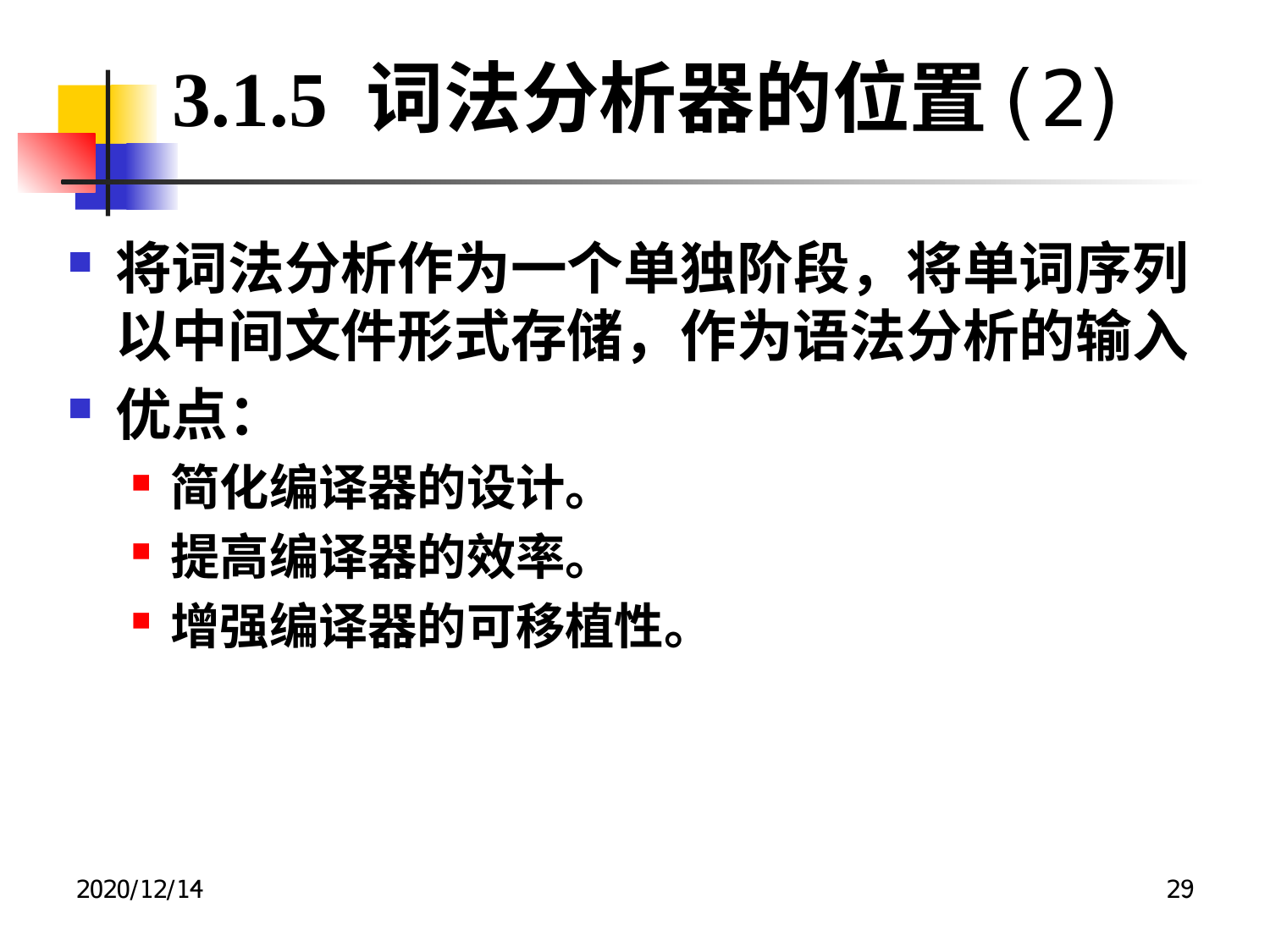

3.1.5 词法分析器的位置(2)
将词法分析作为一个单独阶段，将单词序列以中间文件形式存储，作为语法分析的输入
优点：
简化编译器的设计。
提高编译器的效率。
增强编译器的可移植性。
2020/12/14
29